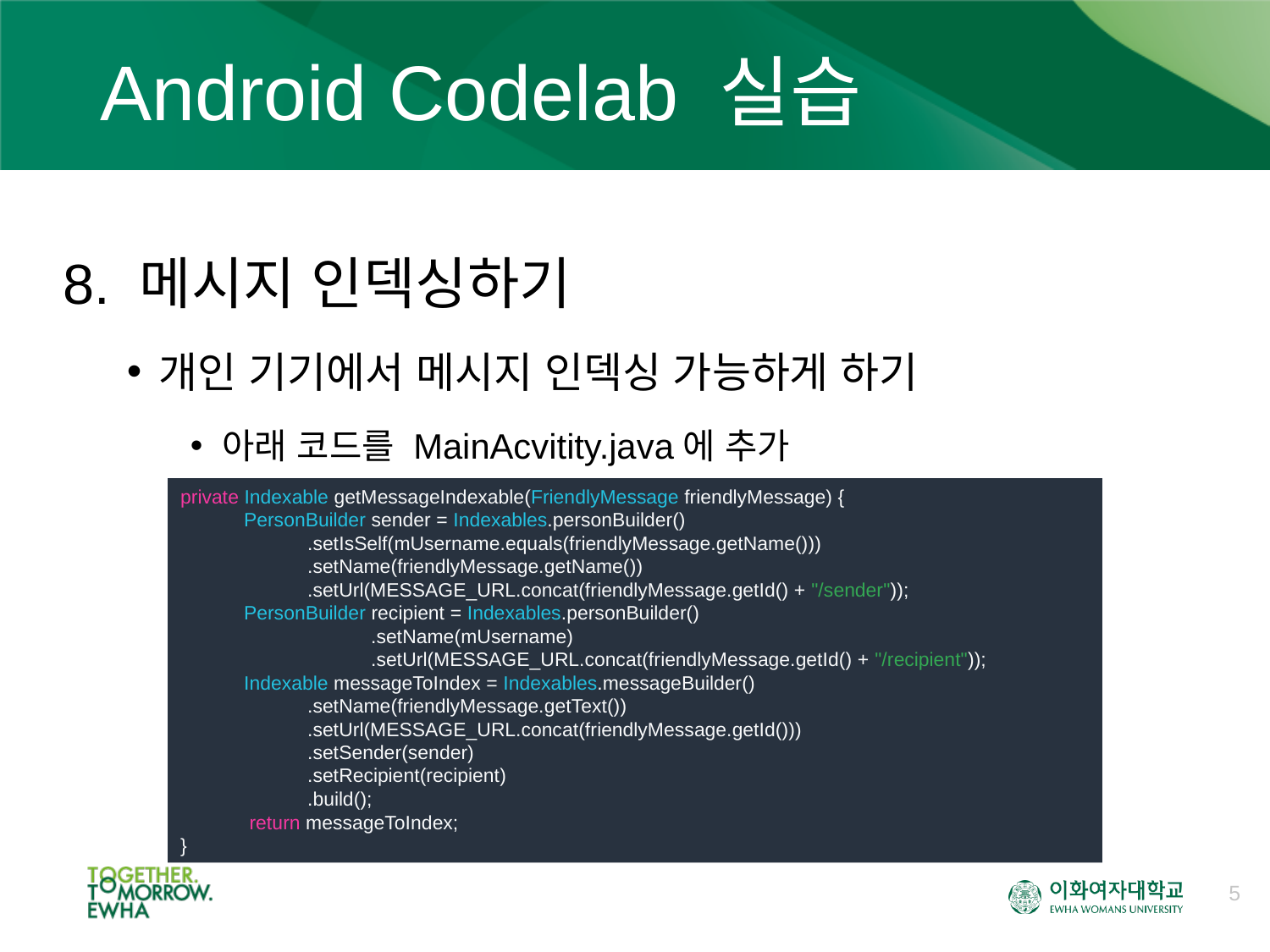

# Android Codelab 실습
8. 메시지 인덱싱하기
개인 기기에서 메시지 인덱싱 가능하게 하기
아래 코드를 MainAcvitity.java에 추가
private Indexable getMessageIndexable(FriendlyMessage friendlyMessage) {
PersonBuilder sender = Indexables.personBuilder()
.setIsSelf(mUsername.equals(friendlyMessage.getName()))
.setName(friendlyMessage.getName())
.setUrl(MESSAGE_URL.concat(friendlyMessage.getId() + "/sender"));
PersonBuilder recipient = Indexables.personBuilder()
	.setName(mUsername)
	.setUrl(MESSAGE_URL.concat(friendlyMessage.getId() + "/recipient"));
Indexable messageToIndex = Indexables.messageBuilder()
.setName(friendlyMessage.getText())
.setUrl(MESSAGE_URL.concat(friendlyMessage.getId()))
.setSender(sender)
.setRecipient(recipient)
.build();
 return messageToIndex;
}
5